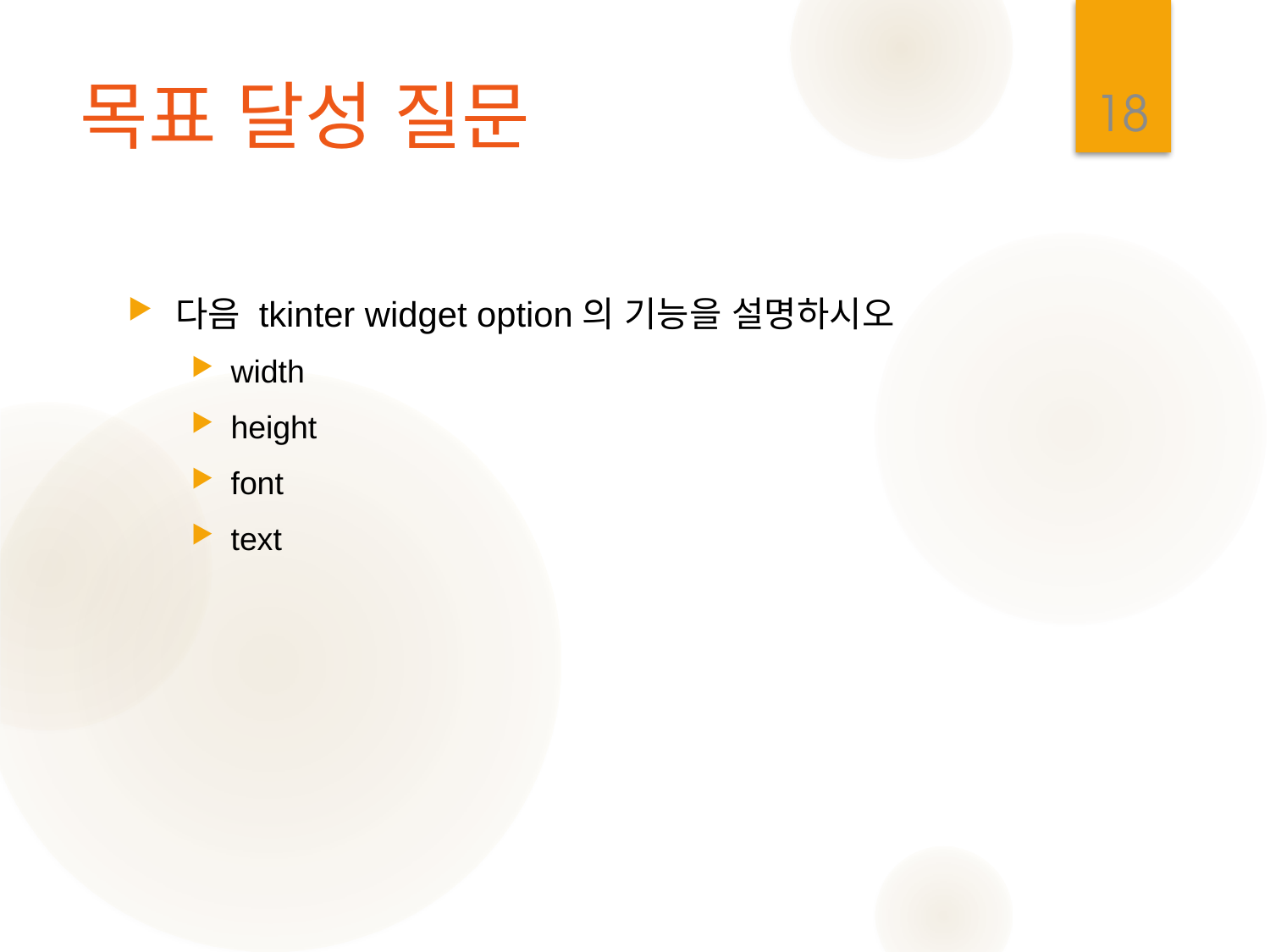

18
# 목표 달성 질문
다음 tkinter widget option의 기능을 설명하시오
width
height
font
text